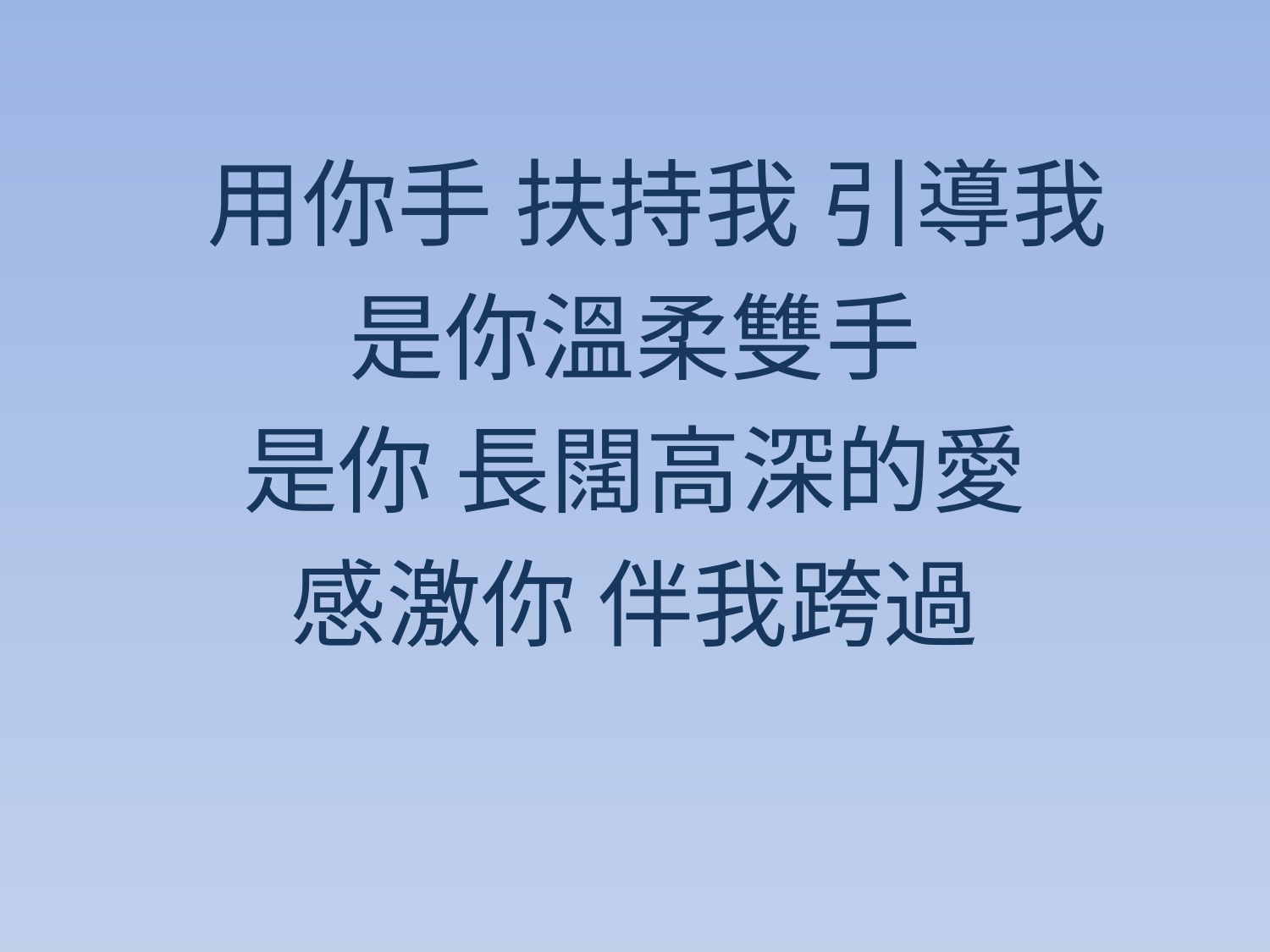

用你手 扶持我 引導我
是你溫柔雙手
是你 長闊高深的愛
感激你 伴我跨過